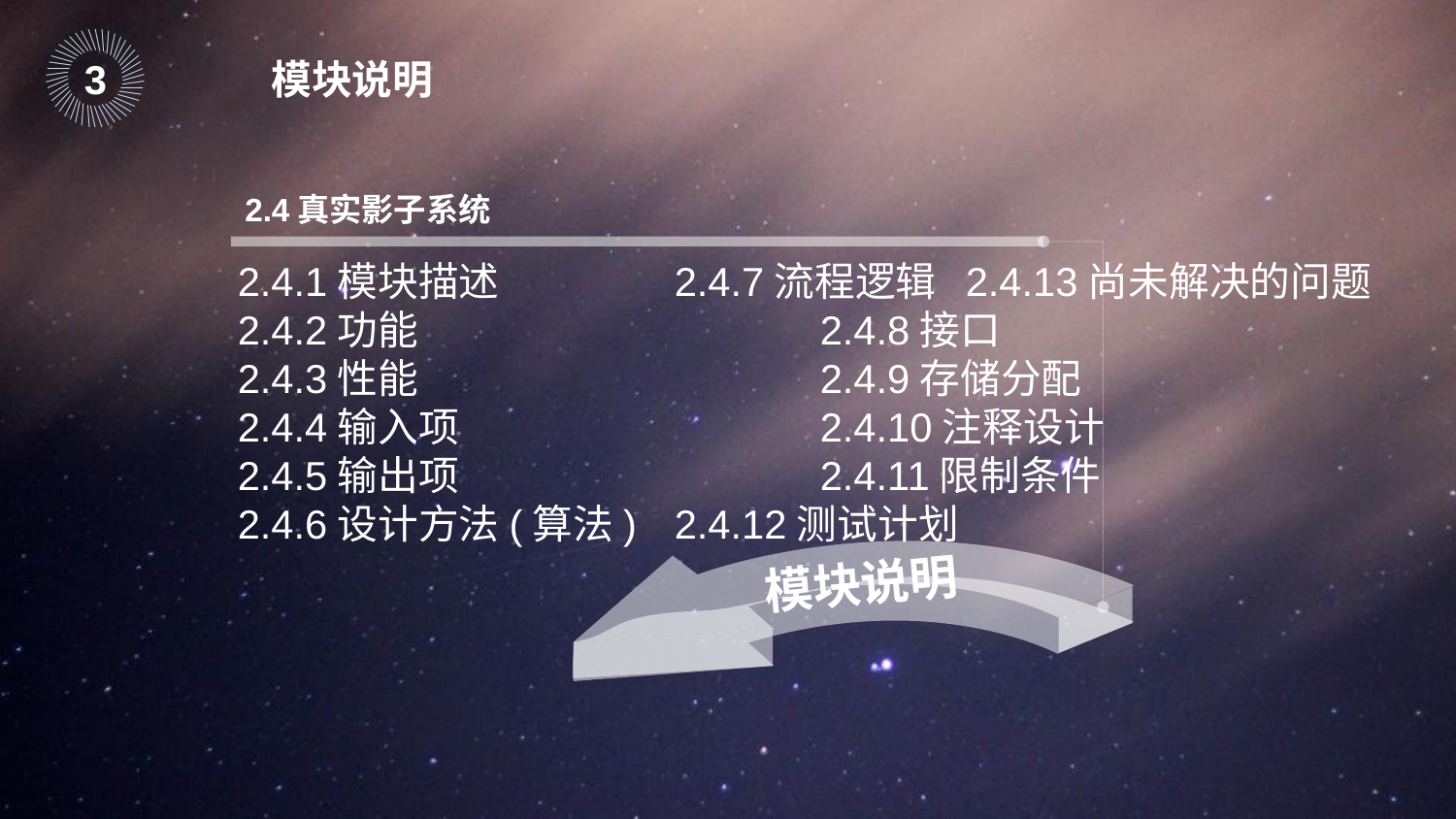

｜
｜
｜
｜
｜
｜
｜
｜
｜
｜
｜
｜
｜
｜
｜
｜
｜
｜
｜
｜
｜
｜
｜
｜
｜
｜
｜
｜
｜
｜
｜
｜
｜
｜
｜
｜
｜
｜
｜
｜
｜
｜
｜
｜
｜
｜
3
模块说明
2.4真实影子系统

2.4.1模块描述		2.4.7流程逻辑	2.4.13尚未解决的问题
2.4.2功能			2.4.8接口
2.4.3性能			2.4.9存储分配
2.4.4输入项			2.4.10注释设计
2.4.5输出项			2.4.11限制条件
2.4.6设计方法(算法)	2.4.12测试计划

模块说明